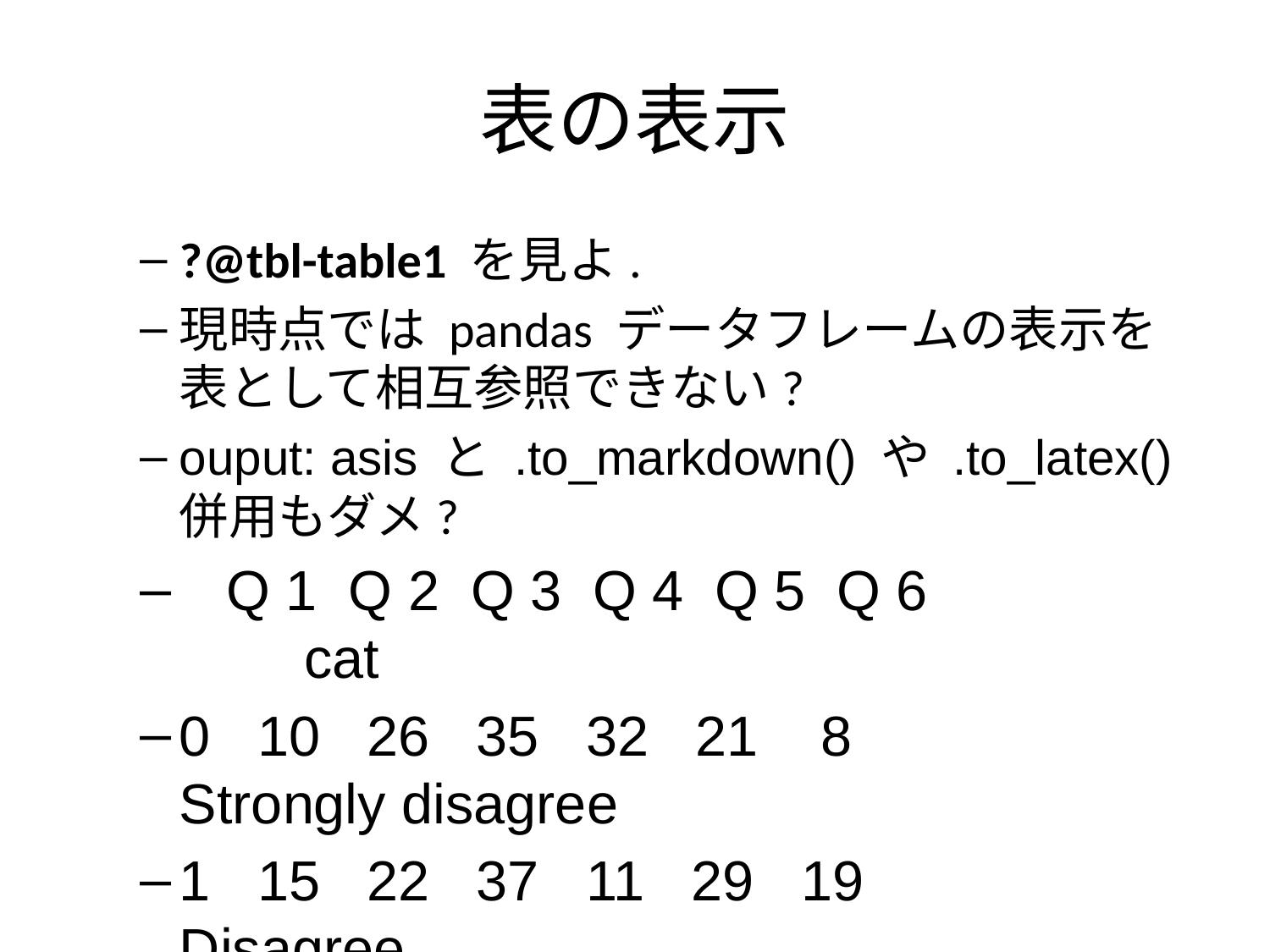

# 表の表示
?@tbl-table1 を見よ.
現時点では pandas データフレームの表示を表として相互参照できない?
ouput: asis と .to_markdown() や .to_latex() 併用もダメ?
   Q 1  Q 2  Q 3  Q 4  Q 5  Q 6                         cat
0   10   26   35   32   21    8           Strongly disagree
1   15   22   37   11   29   19                    Disagree
2   17   29    7    9    5    5  Neither agree nor disagree
3   32   10    2   15    5   30                       Agree
4   26   13   19   33   40   38              Strongly agree